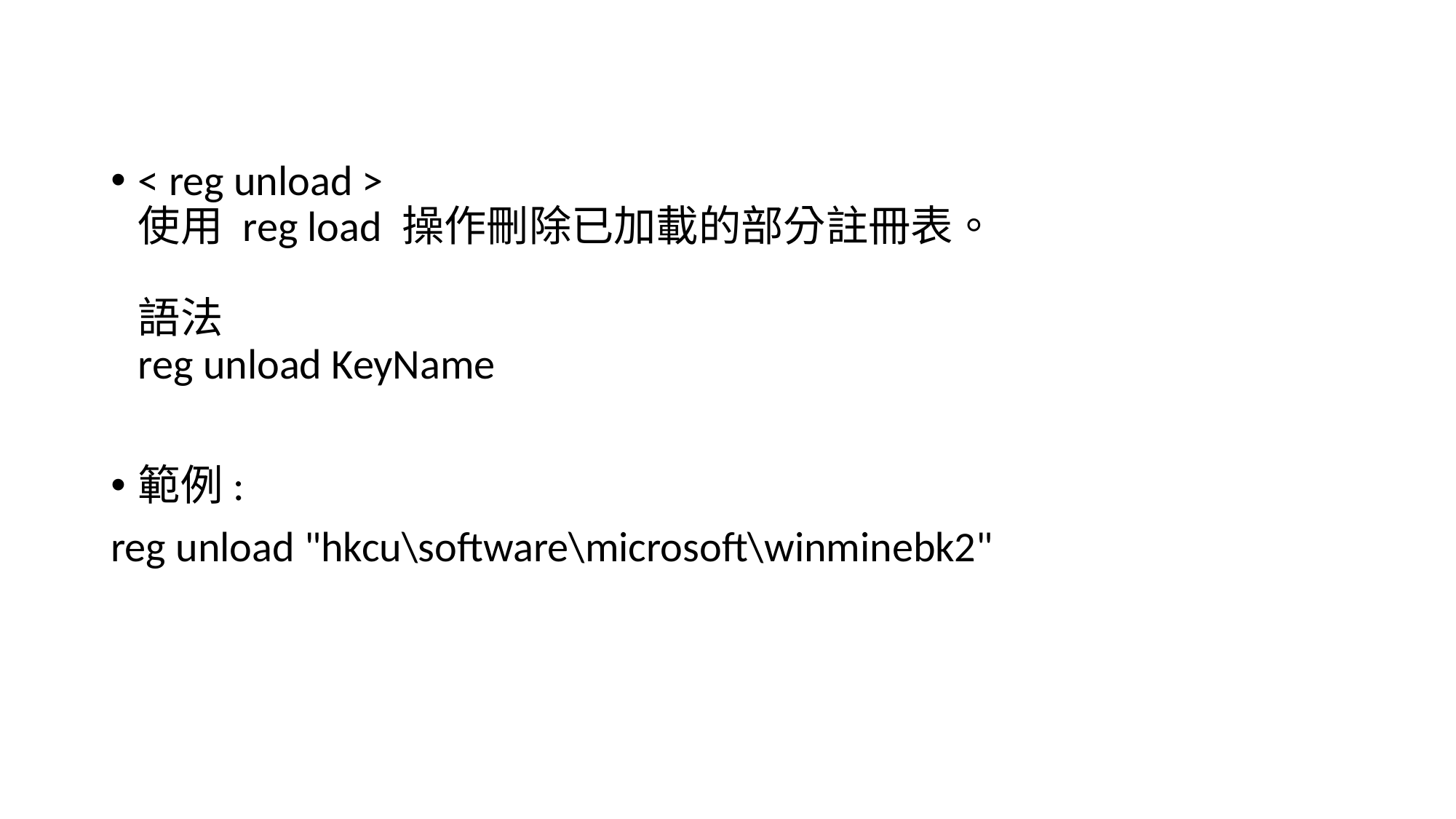

< reg unload >
使用 reg load 操作刪除已加載的部分註冊表。
語法
reg unload KeyName

範例:
reg unload "hkcu\software\microsoft\winminebk2"